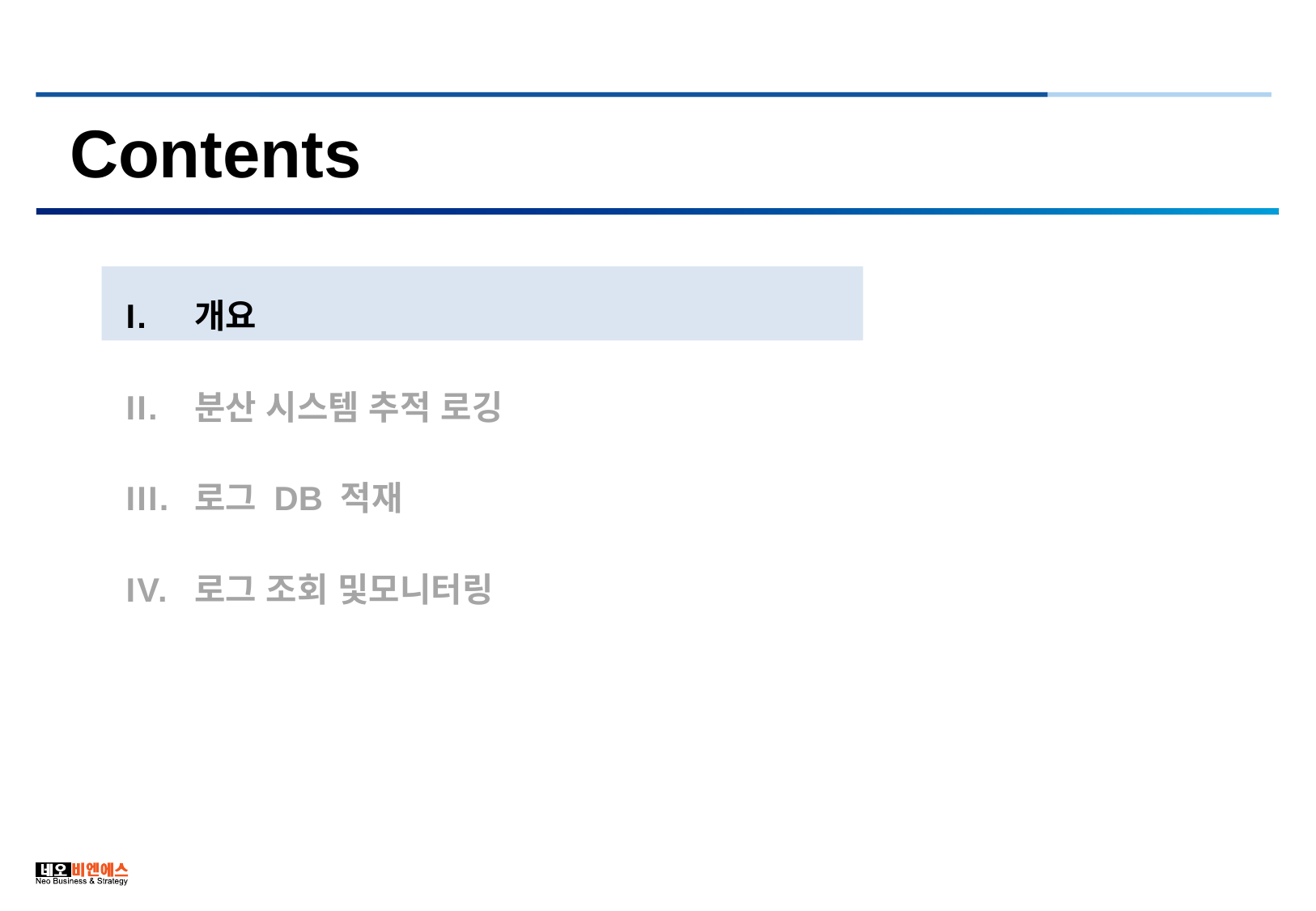

Contents
개요
분산 시스템 추적 로깅
로그 DB 적재
로그 조회 및모니터링